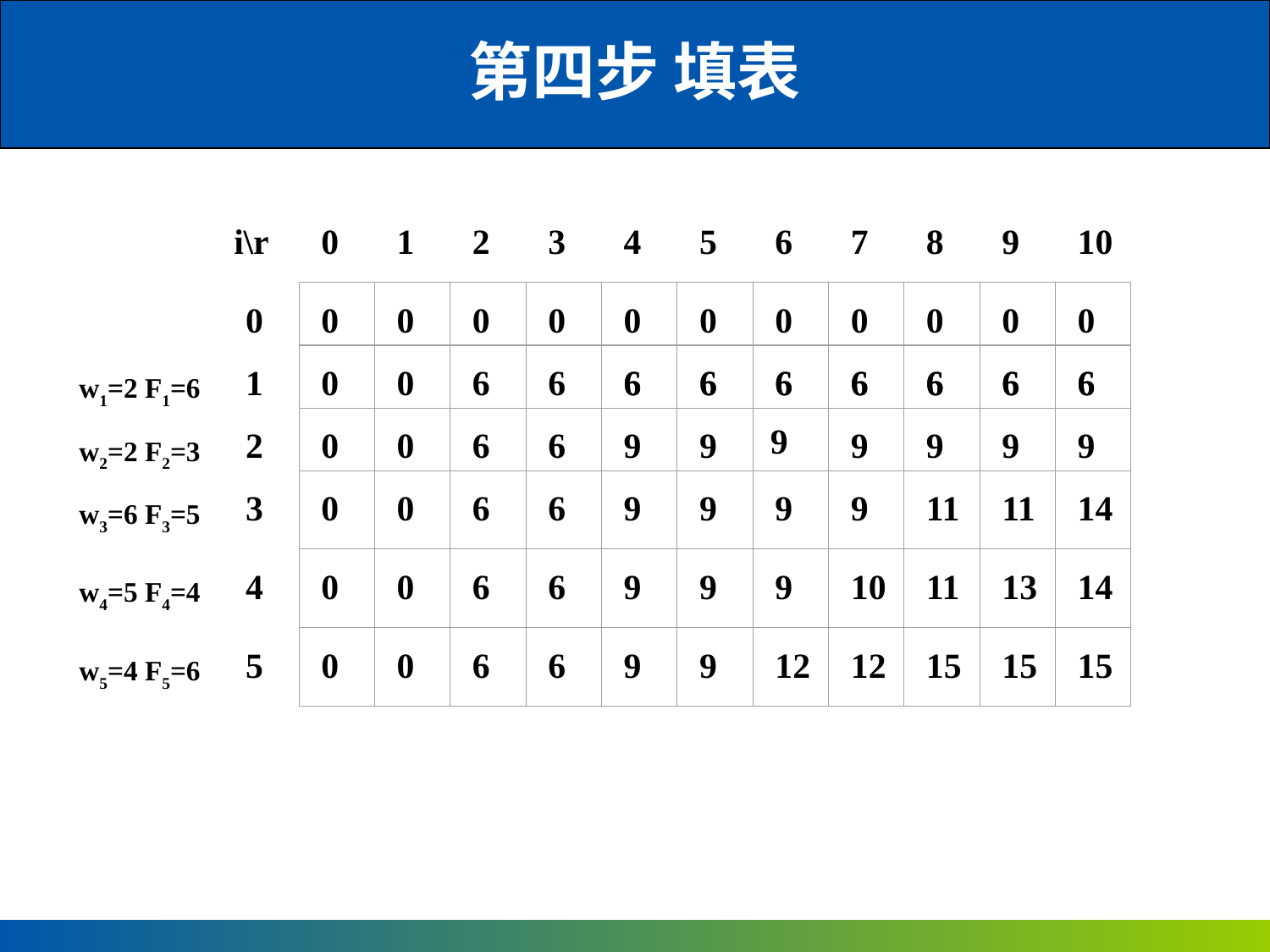

第四步 填表

 i\r

0

1

2

3

4

5

6

7

8

9

10

0

0

0

0

0

0

0

0

0

0

0

0

w1=2 F1=6

1

0

0

6

6

6

6

6

6

6

6

6

6

6

6

6

6

6

6

9

w2=2 F2=3

2

0

0

6

6

9

9

9

9

9

9

w3=6 F3=5

3

0

0

6

6

9

9

9

9

11

11

14

w4=5 F4=4

4

0

0

6

6

9

9

9

10

11

13

14

w5=4 F5=6

5

0

0

6

6

9

9

12

12

15

15

15